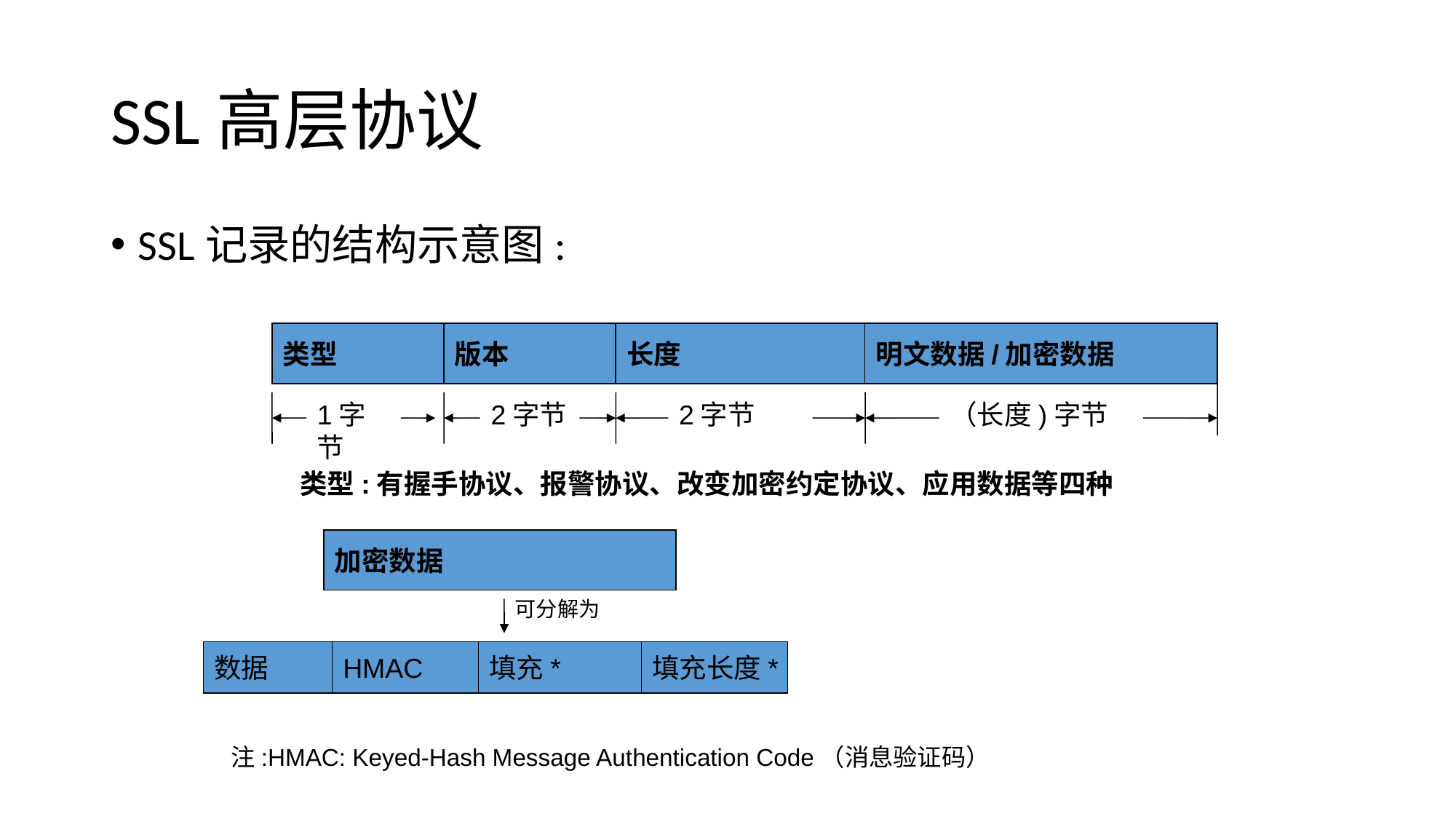

# SSL高层协议
SSL记录的结构示意图:

类型
版本
长度
明文数据/加密数据

1字节

2字节

2字节

（长度)字节

类型:有握手协议、报警协议、改变加密约定协议、应用数据等四种
加密数据

可分解为

数据
HMAC
填充*
填充长度*
注:HMAC: Keyed-Hash Message Authentication Code（消息验证码）